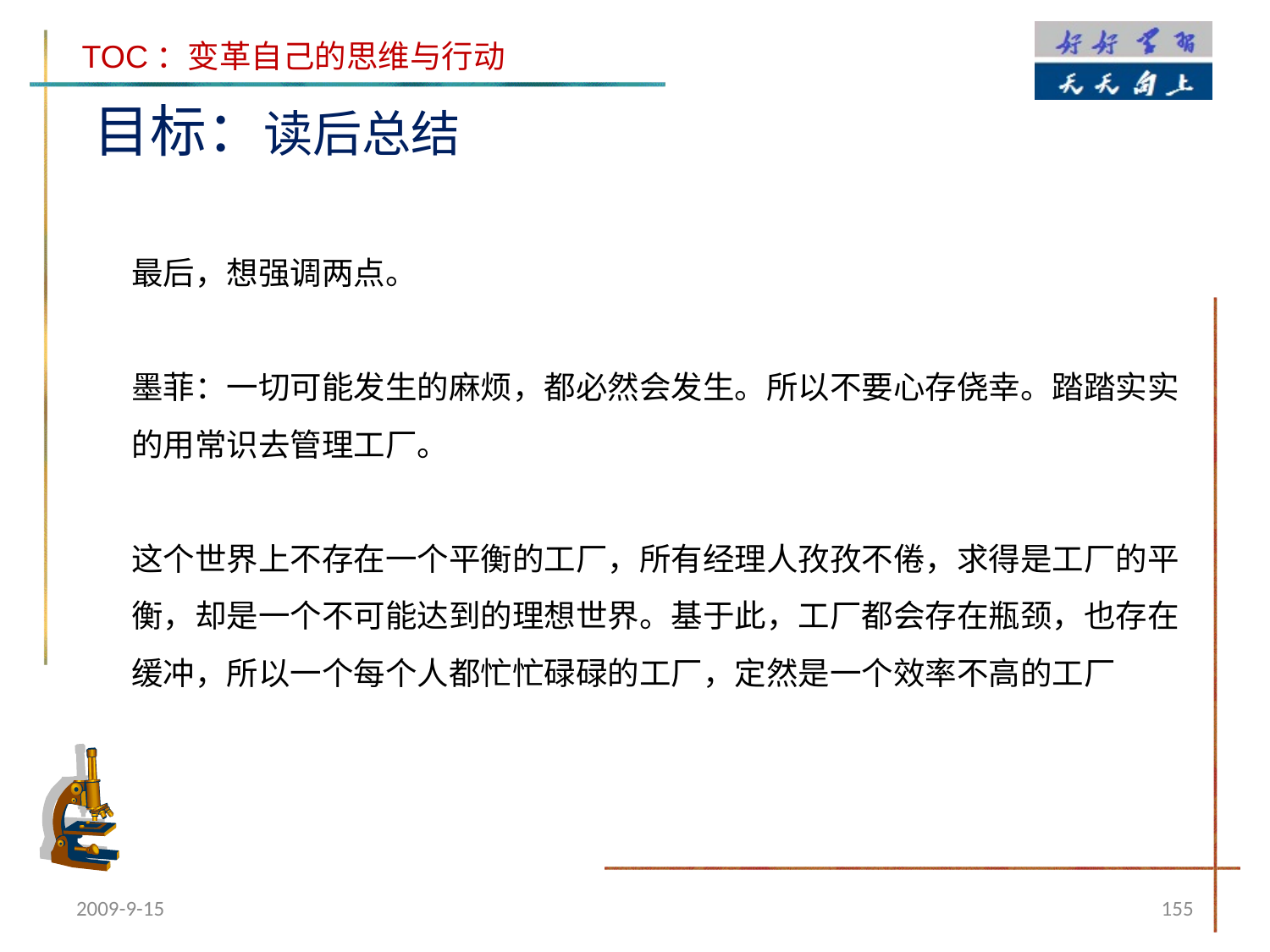

目标：读后总结
最后，想强调两点。

墨菲：一切可能发生的麻烦，都必然会发生。所以不要心存侥幸。踏踏实实的用常识去管理工厂。

这个世界上不存在一个平衡的工厂，所有经理人孜孜不倦，求得是工厂的平衡，却是一个不可能达到的理想世界。基于此，工厂都会存在瓶颈，也存在缓冲，所以一个每个人都忙忙碌碌的工厂，定然是一个效率不高的工厂
2009-9-15
155